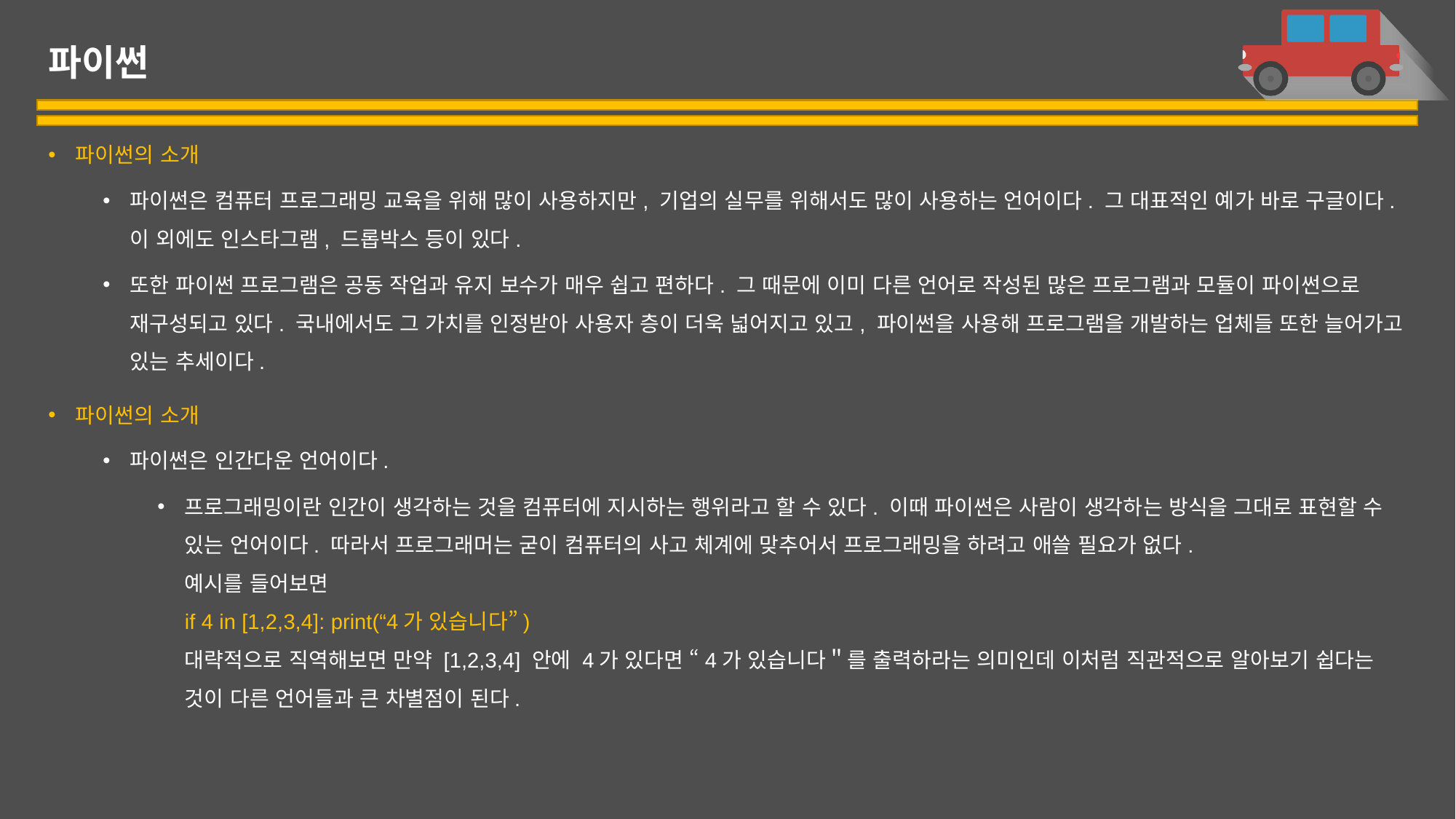

# 파이썬
파이썬의 소개
파이썬은 컴퓨터 프로그래밍 교육을 위해 많이 사용하지만, 기업의 실무를 위해서도 많이 사용하는 언어이다. 그 대표적인 예가 바로 구글이다. 이 외에도 인스타그램, 드롭박스 등이 있다.
또한 파이썬 프로그램은 공동 작업과 유지 보수가 매우 쉽고 편하다. 그 때문에 이미 다른 언어로 작성된 많은 프로그램과 모듈이 파이썬으로 재구성되고 있다. 국내에서도 그 가치를 인정받아 사용자 층이 더욱 넓어지고 있고, 파이썬을 사용해 프로그램을 개발하는 업체들 또한 늘어가고 있는 추세이다.
파이썬의 소개
파이썬은 인간다운 언어이다.
프로그래밍이란 인간이 생각하는 것을 컴퓨터에 지시하는 행위라고 할 수 있다. 이때 파이썬은 사람이 생각하는 방식을 그대로 표현할 수 있는 언어이다. 따라서 프로그래머는 굳이 컴퓨터의 사고 체계에 맞추어서 프로그래밍을 하려고 애쓸 필요가 없다.
예시를 들어보면
if 4 in [1,2,3,4]: print(“4가 있습니다”)
대략적으로 직역해보면 만약 [1,2,3,4] 안에 4가 있다면 “4가 있습니다＂를 출력하라는 의미인데 이처럼 직관적으로 알아보기 쉽다는 것이 다른 언어들과 큰 차별점이 된다.